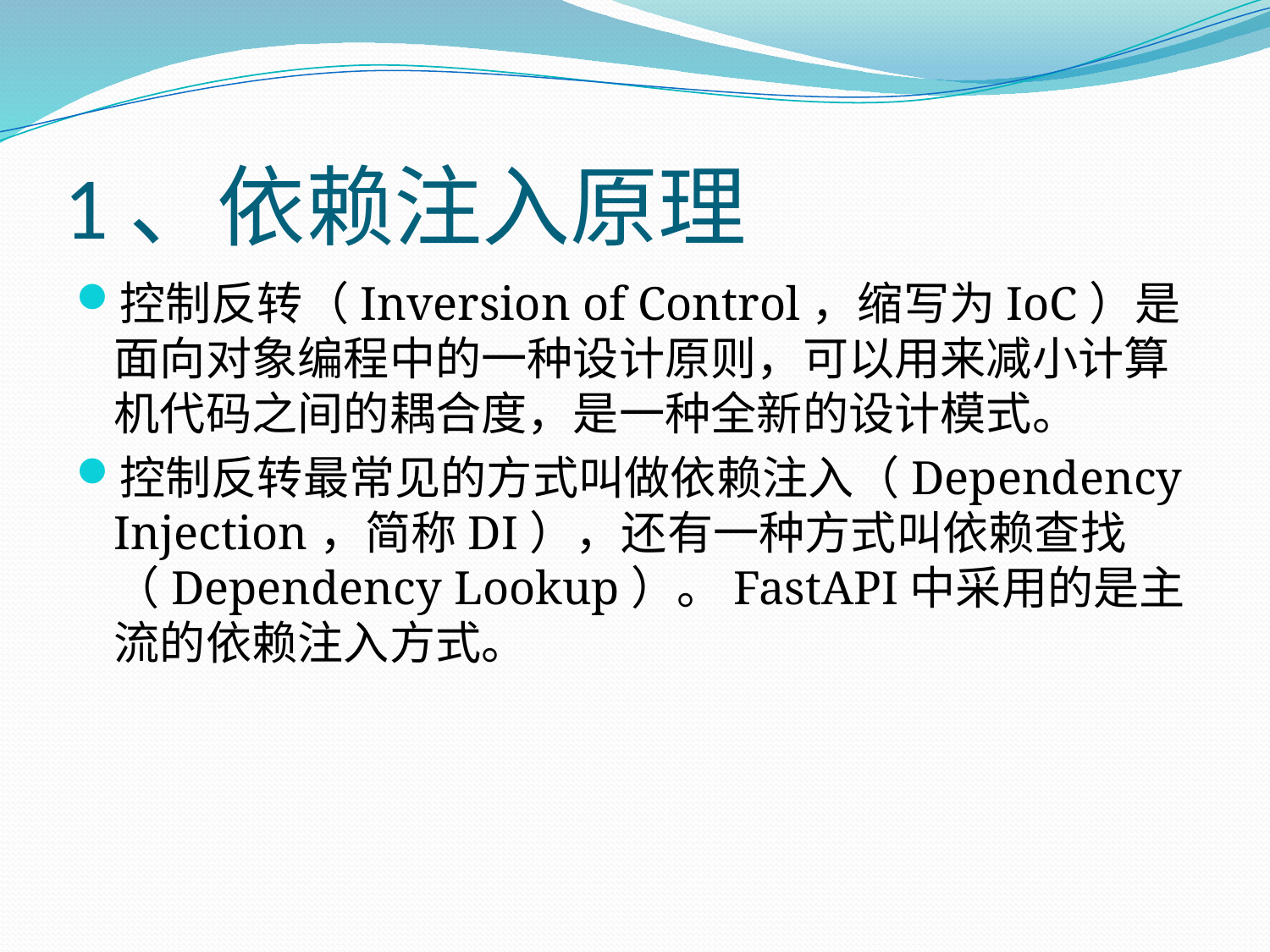

# 1、依赖注入原理
控制反转（Inversion of Control，缩写为IoC）是面向对象编程中的一种设计原则，可以用来减小计算机代码之间的耦合度，是一种全新的设计模式。
控制反转最常见的方式叫做依赖注入（Dependency Injection，简称DI），还有一种方式叫依赖查找（Dependency Lookup）。FastAPI中采用的是主流的依赖注入方式。